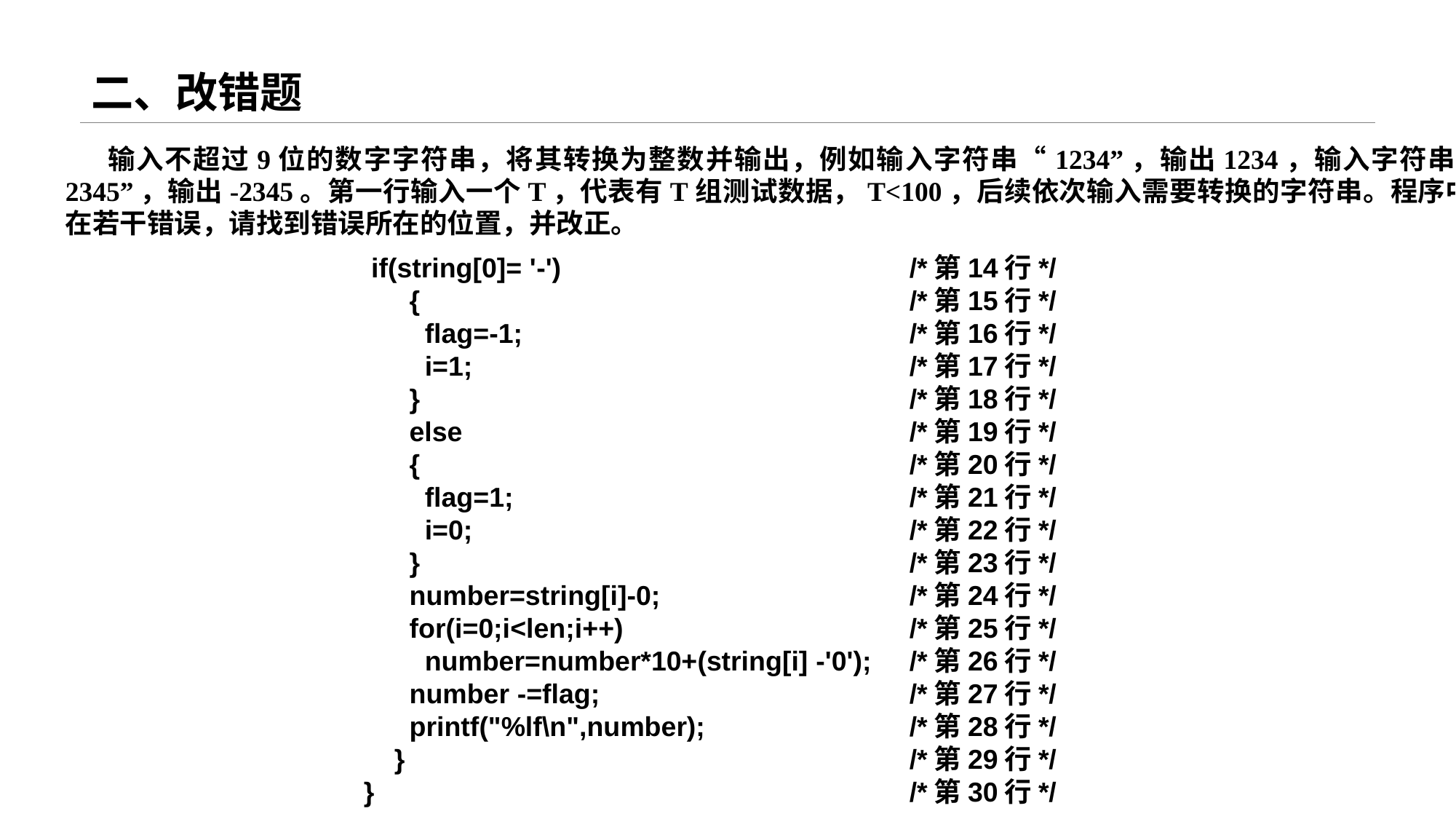

# 二、改错题
输入不超过9位的数字字符串，将其转换为整数并输出，例如输入字符串“1234”，输出1234，输入字符串“-2345”，输出-2345。第一行输入一个T，代表有T组测试数据，T<100，后续依次输入需要转换的字符串。程序中存在若干错误，请找到错误所在的位置，并改正。
 if(string[0]= '-')				/*第14行*/
      {					/*第15行*/
        flag=-1;				/*第16行*/
        i=1;					/*第17行*/
      }					/*第18行*/
      else					/*第19行*/
      {					/*第20行*/
        flag=1;				/*第21行*/
        i=0;					/*第22行*/
      }					/*第23行*/
      number=string[i]-0;			/*第24行*/
      for(i=0;i<len;i++)			/*第25行*/
        number=number*10+(string[i] -'0'); 	/*第26行*/
      number -=flag;			/*第27行*/
      printf("%lf\n",number);		/*第28行*/
    }					/*第29行*/
}					/*第30行*/